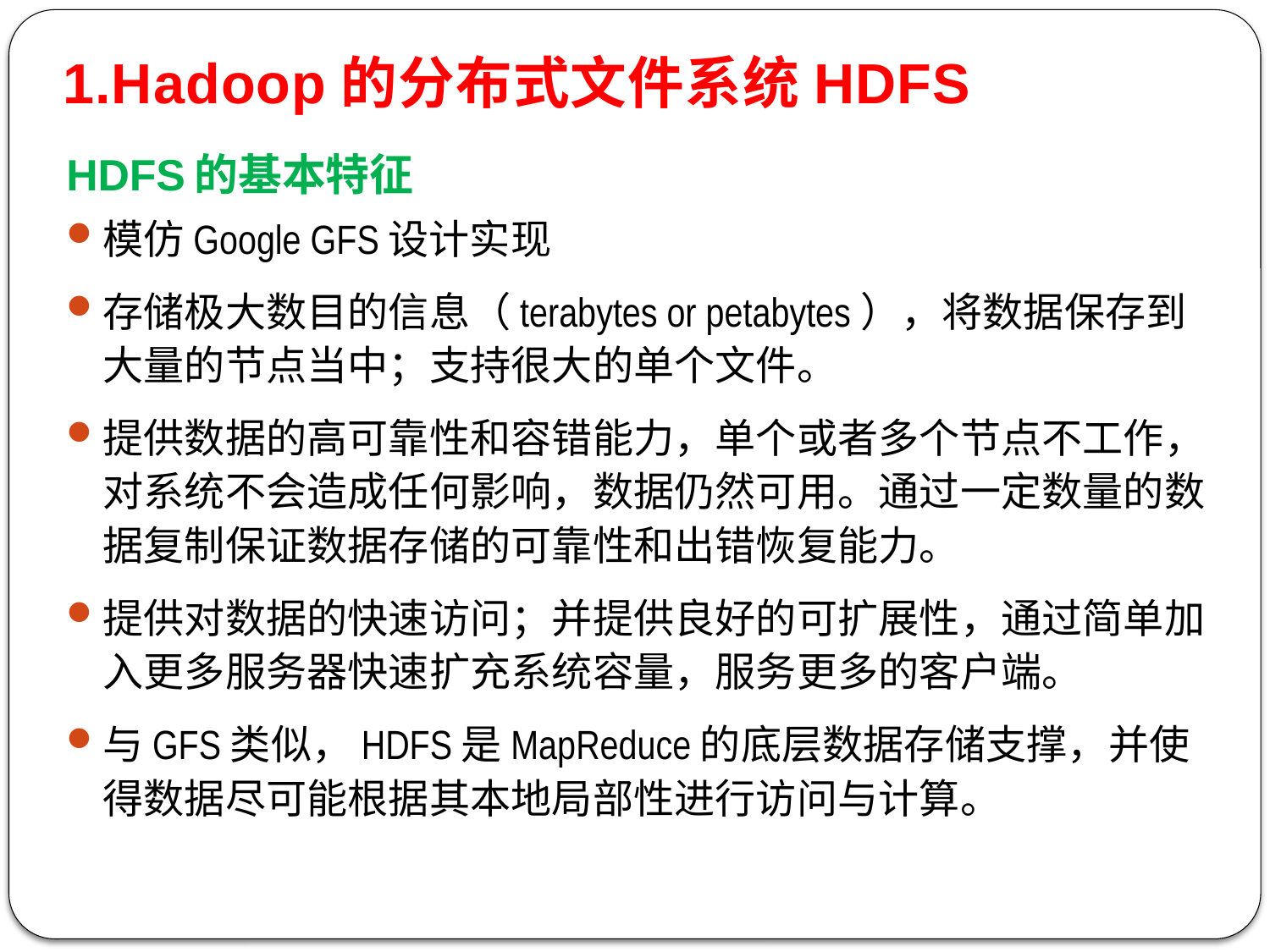

1.Hadoop的分布式文件系统HDFS
HDFS的基本特征
模仿Google GFS设计实现
存储极大数目的信息（terabytes or petabytes），将数据保存到大量的节点当中；支持很大的单个文件。
提供数据的高可靠性和容错能力，单个或者多个节点不工作，对系统不会造成任何影响，数据仍然可用。通过一定数量的数据复制保证数据存储的可靠性和出错恢复能力。
提供对数据的快速访问；并提供良好的可扩展性，通过简单加入更多服务器快速扩充系统容量，服务更多的客户端。
与GFS类似，HDFS是MapReduce的底层数据存储支撑，并使得数据尽可能根据其本地局部性进行访问与计算。